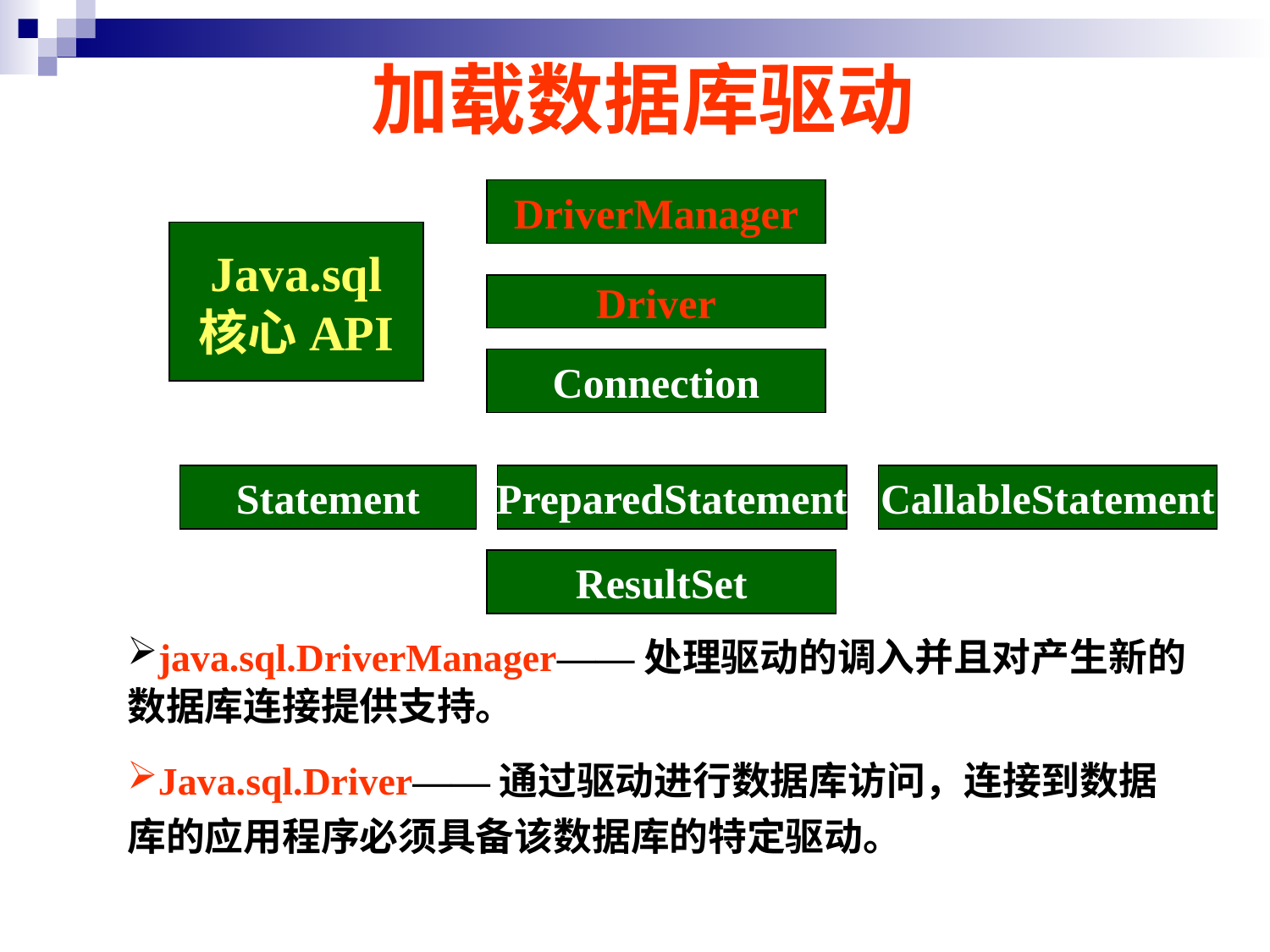

# 加载数据库驱动
DriverManager
Java.sql
核心API

Driver
Connection
Statement
PreparedStatement
CallableStatement
ResultSet
java.sql.DriverManager——处理驱动的调入并且对产生新的数据库连接提供支持。
Java.sql.Driver——通过驱动进行数据库访问，连接到数据库的应用程序必须具备该数据库的特定驱动。
15